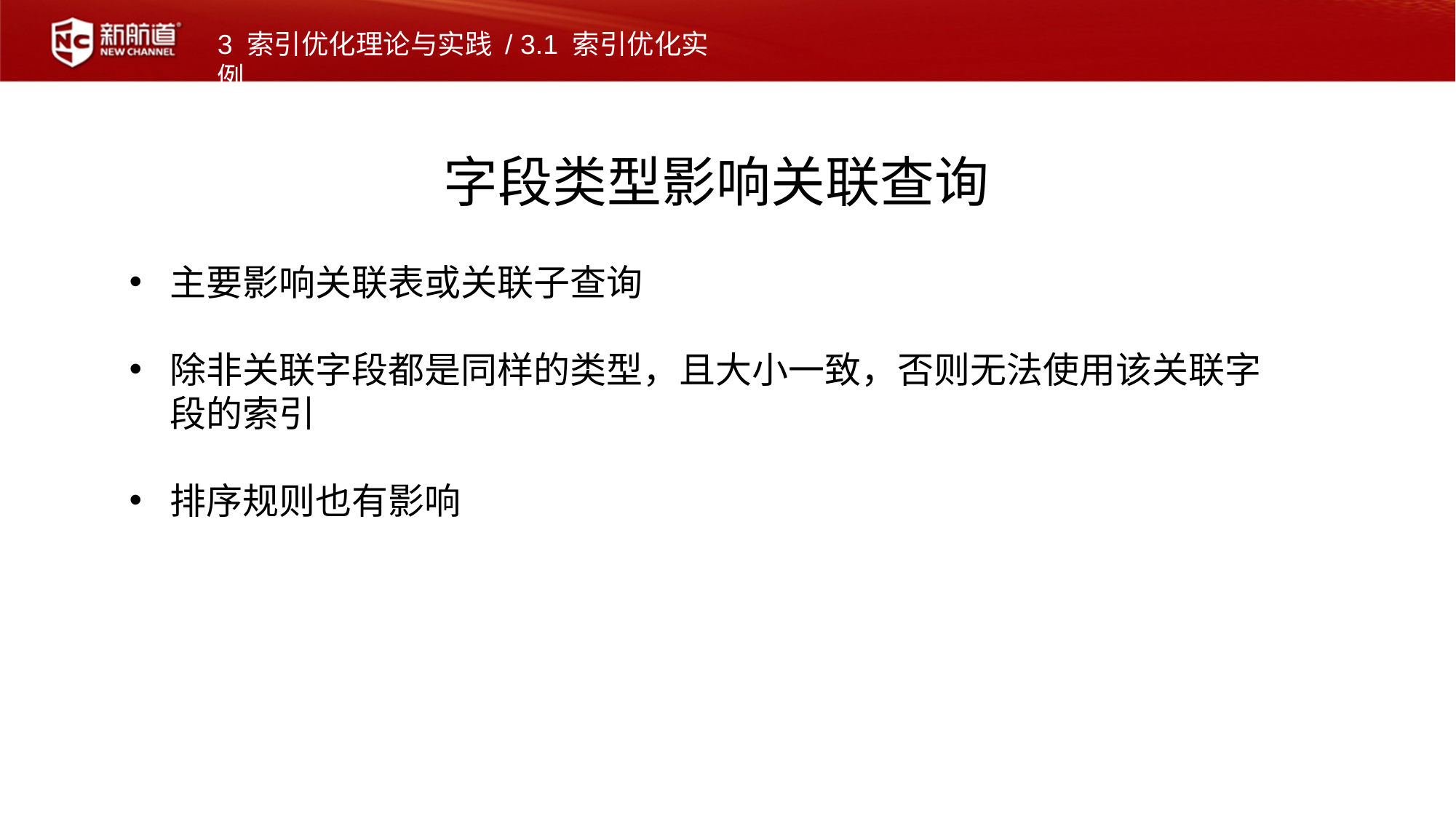

3 索引优化理论与实践 / 3.1 索引优化实例
字段类型影响关联查询
主要影响关联表或关联子查询

除非关联字段都是同样的类型，且大小一致，否则无法使用该关联字段的索引

排序规则也有影响